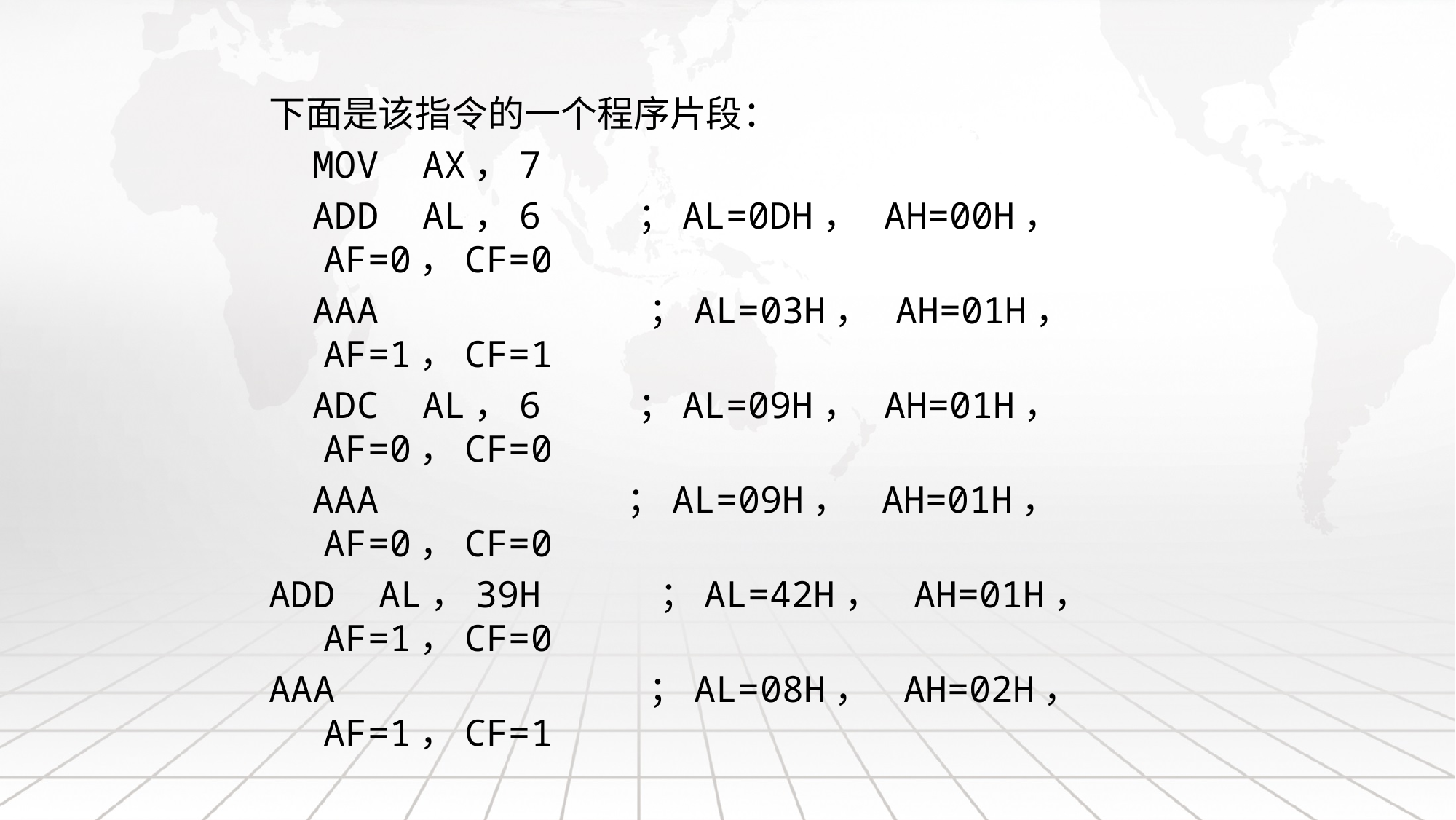

下面是该指令的一个程序片段：
  MOV  AX，7
  ADD  AL，6    ；AL=0DH，  AH=00H，  AF=0，CF=0
  AAA            ；AL=03H，  AH=01H，  AF=1，CF=1
  ADC  AL，6    ；AL=09H，  AH=01H，  AF=0，CF=0
  AAA           ；AL=09H，   AH=01H， AF=0，CF=0
ADD  AL，39H     ；AL=42H，   AH=01H， AF=1，CF=0
AAA              ；AL=08H，   AH=02H， AF=1，CF=1